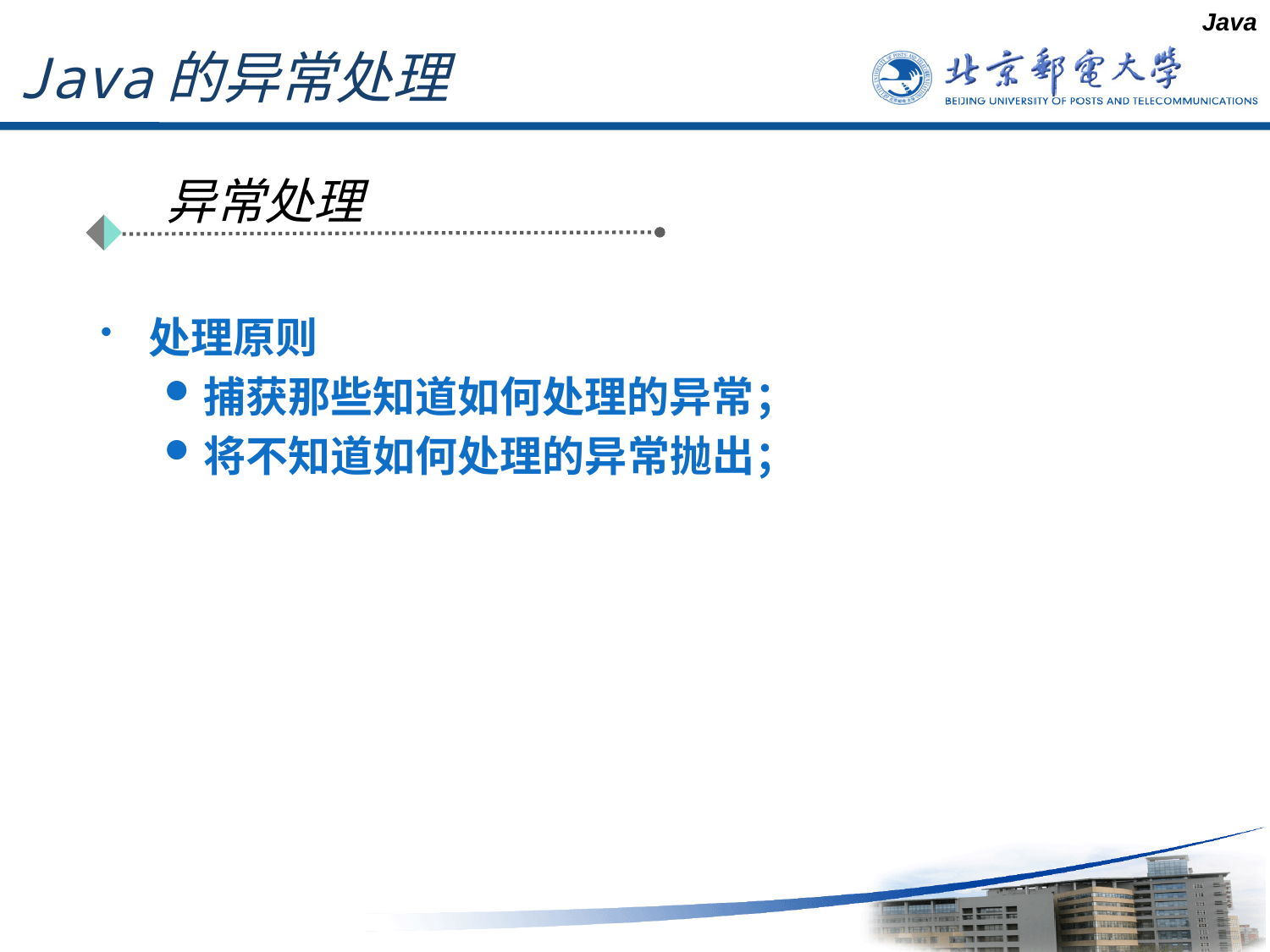

Java
# Java的异常处理

异常处理

处理原则
捕获那些知道如何处理的异常；
将不知道如何处理的异常抛出；